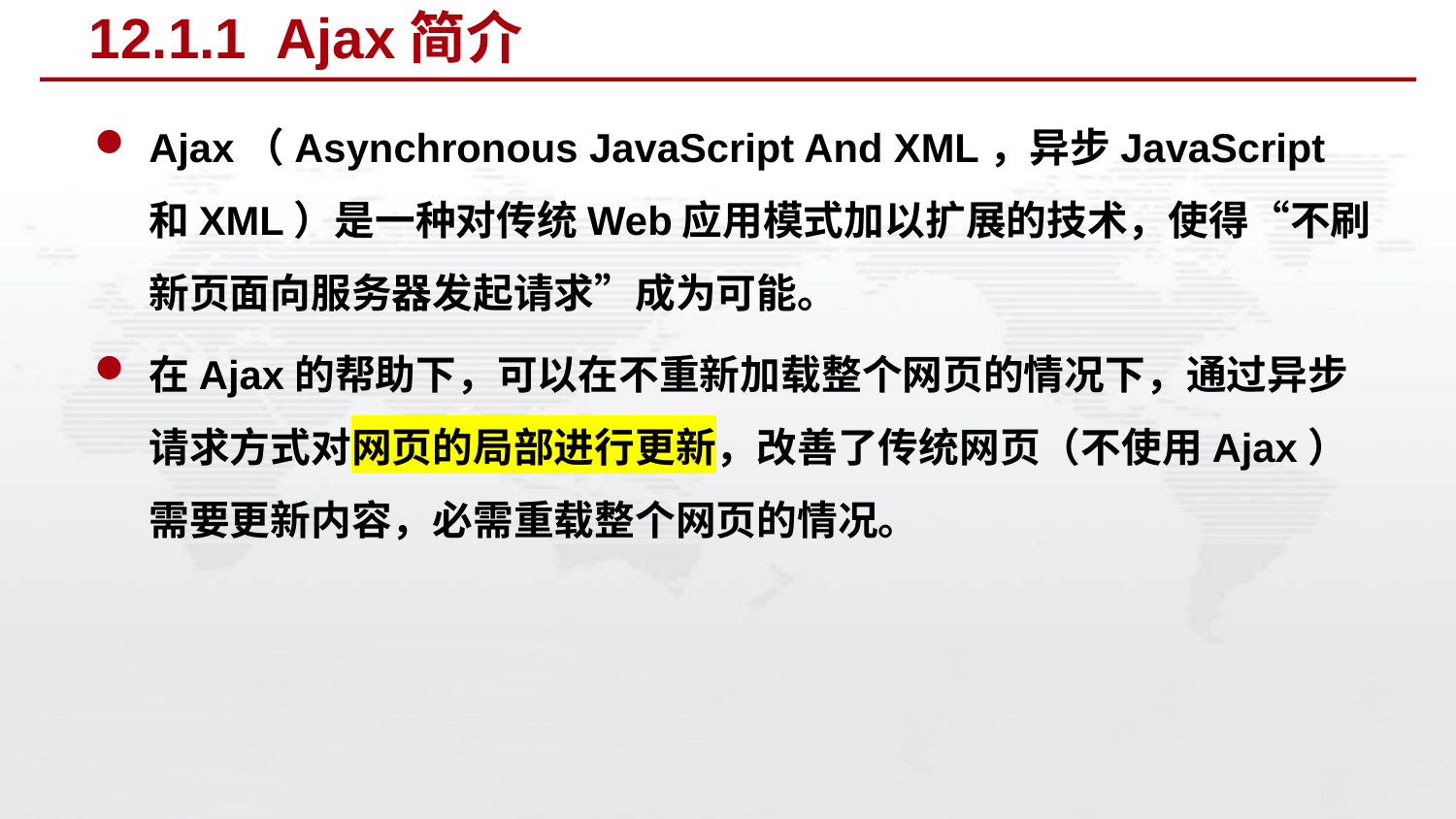

# 12.1.1  Ajax简介
Ajax（Asynchronous JavaScript And XML，异步JavaScript和XML）是一种对传统Web应用模式加以扩展的技术，使得“不刷新页面向服务器发起请求”成为可能。
在Ajax的帮助下，可以在不重新加载整个网页的情况下，通过异步请求方式对网页的局部进行更新，改善了传统网页（不使用Ajax）需要更新内容，必需重载整个网页的情况。